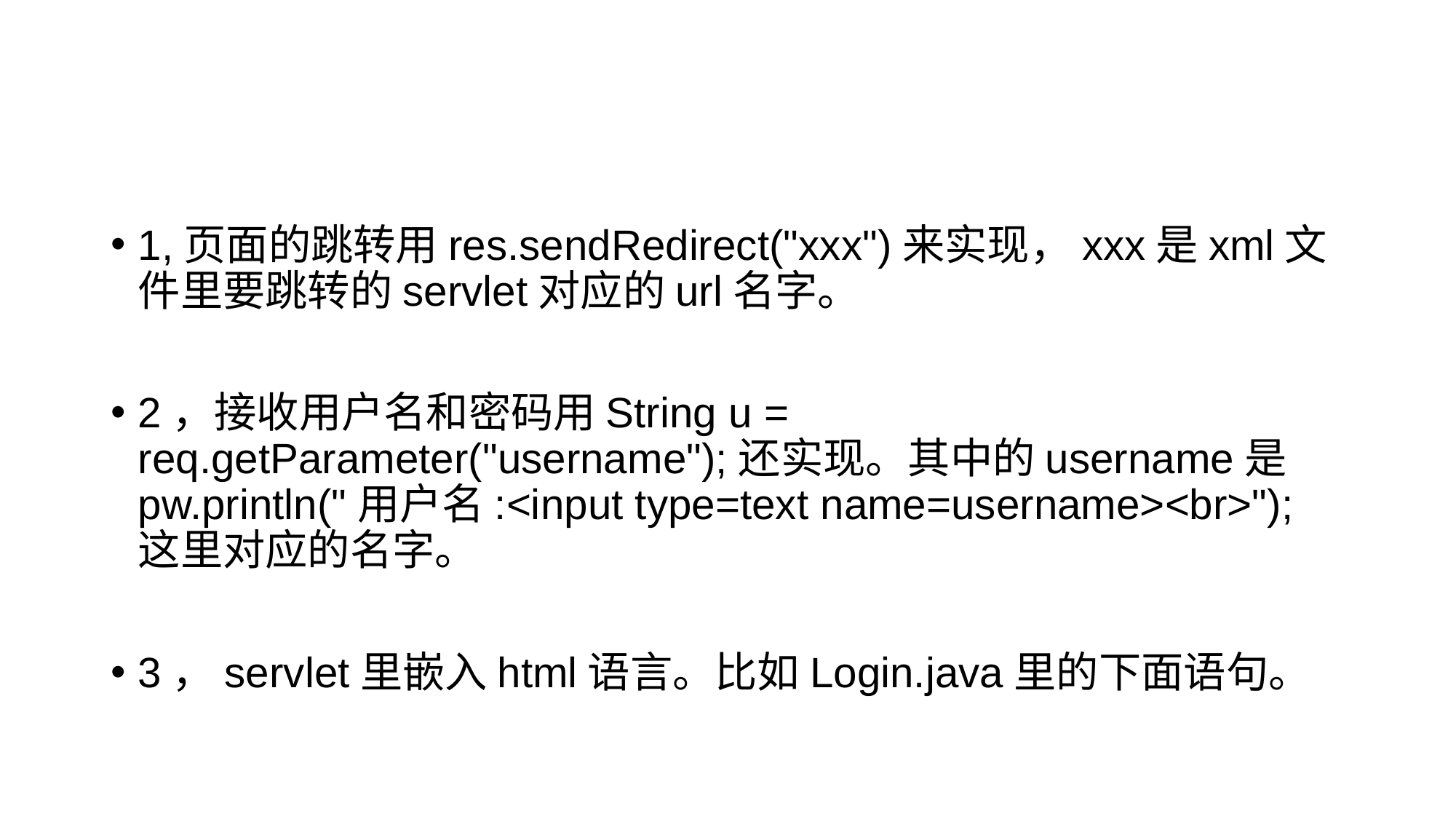

#
1,页面的跳转用res.sendRedirect("xxx")来实现，xxx是xml文件里要跳转的servlet对应的url名字。

2，接收用户名和密码用String u = req.getParameter("username");还实现。其中的username是pw.println("用户名:<input type=text name=username><br>");这里对应的名字。

3，servlet里嵌入html语言。比如Login.java里的下面语句。